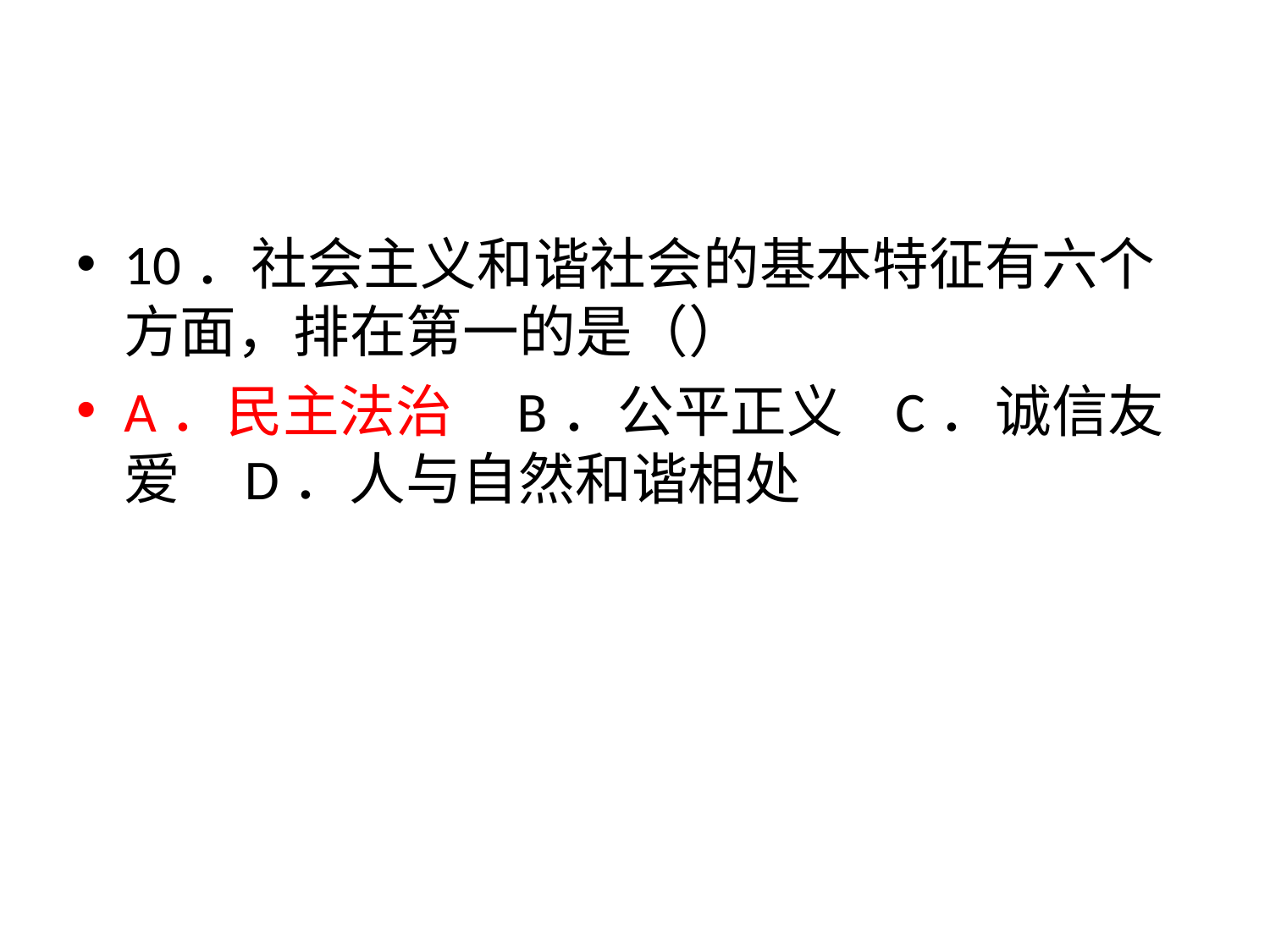

#
10．社会主义和谐社会的基本特征有六个方面，排在第一的是（）
A．民主法治    B．公平正义   C．诚信友爱    D．人与自然和谐相处